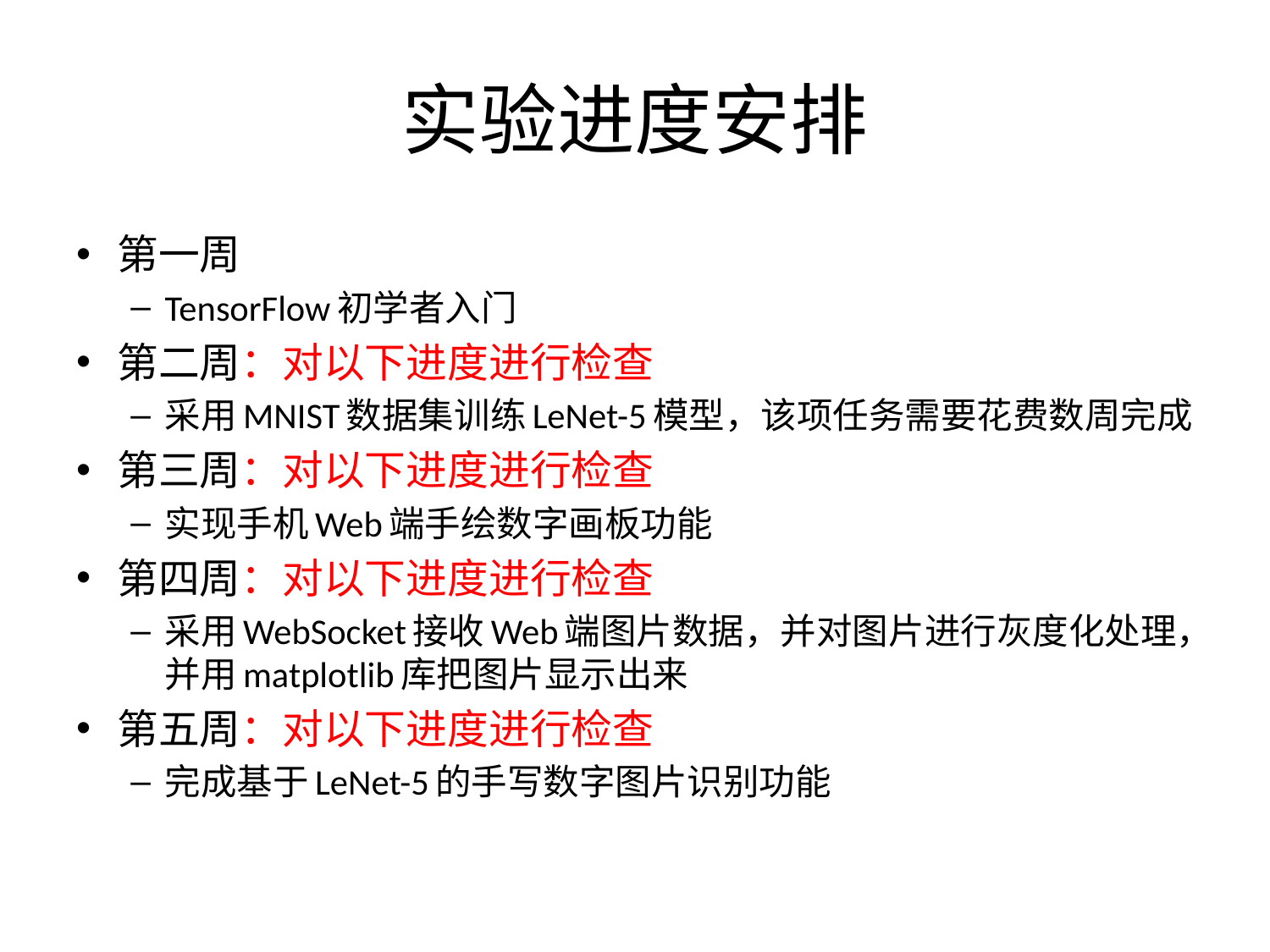

# 实验进度安排
第一周
TensorFlow初学者入门
第二周：对以下进度进行检查
采用MNIST数据集训练LeNet-5模型，该项任务需要花费数周完成
第三周：对以下进度进行检查
实现手机Web端手绘数字画板功能
第四周：对以下进度进行检查
采用WebSocket接收Web端图片数据，并对图片进行灰度化处理，并用matplotlib库把图片显示出来
第五周：对以下进度进行检查
完成基于LeNet-5的手写数字图片识别功能